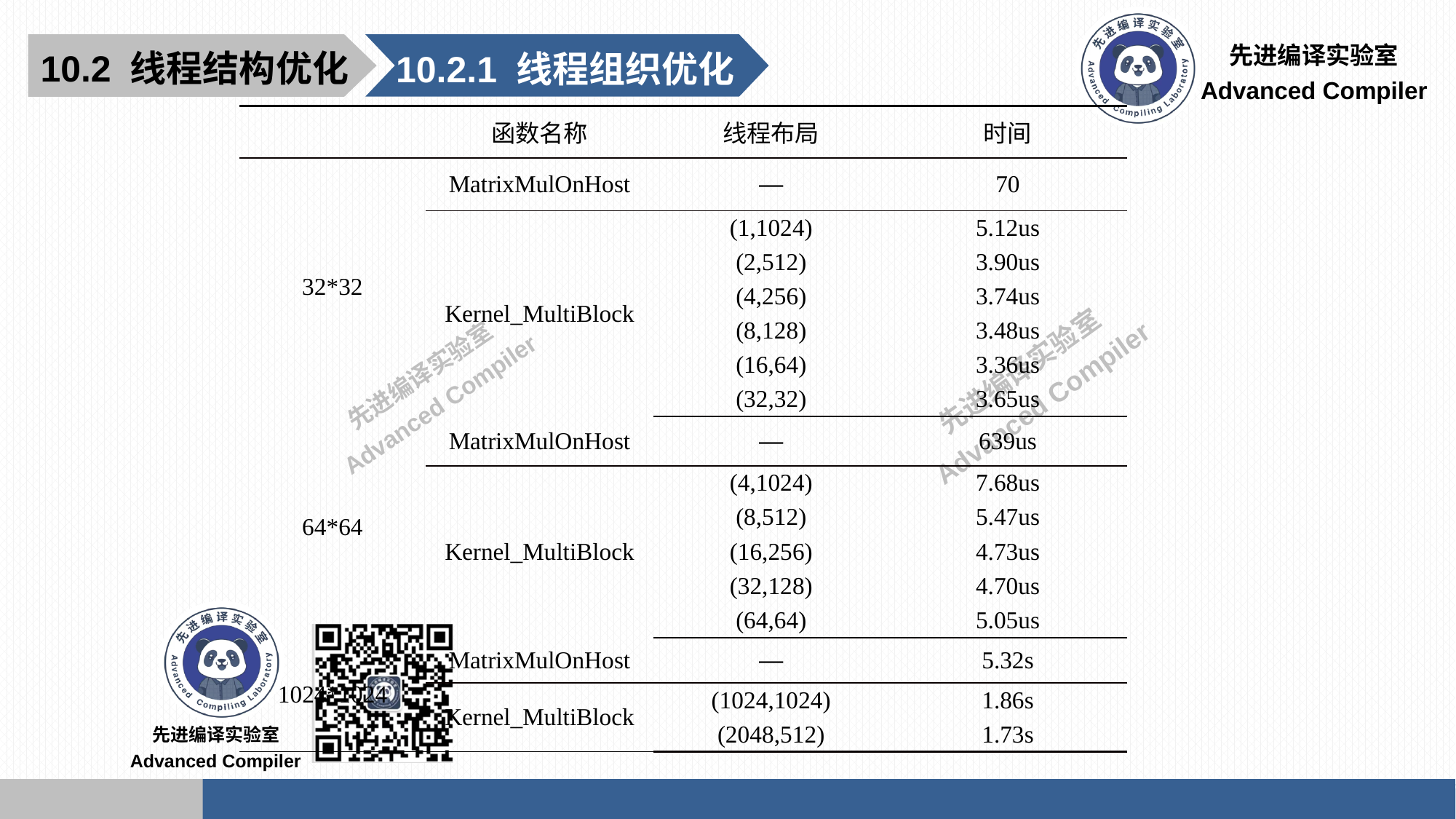

10.2 线程结构优化
10.2.1 线程组织优化

|  | 函数名称 | 线程布局 | 时间 |
| --- | --- | --- | --- |
| 32\*32 | MatrixMulOnHost | — | 70 |
|  | Kernel\_MultiBlock | (1,1024) | 5.12us |
|  |  | (2,512) | 3.90us |
|  |  | (4,256) | 3.74us |
|  |  | (8,128) | 3.48us |
|  |  | (16,64) | 3.36us |
|  |  | (32,32) | 3.65us |
| 64\*64 | MatrixMulOnHost | — | 639us |
|  | Kernel\_MultiBlock | (4,1024) | 7.68us |
|  |  | (8,512) | 5.47us |
|  |  | (16,256) | 4.73us |
|  |  | (32,128) | 4.70us |
|  |  | (64,64) | 5.05us |
| 1024\*1024 | MatrixMulOnHost | — | 5.32s |
|  | Kernel\_MultiBlock | (1024,1024) | 1.86s |
|  |  | (2048,512) | 1.73s |